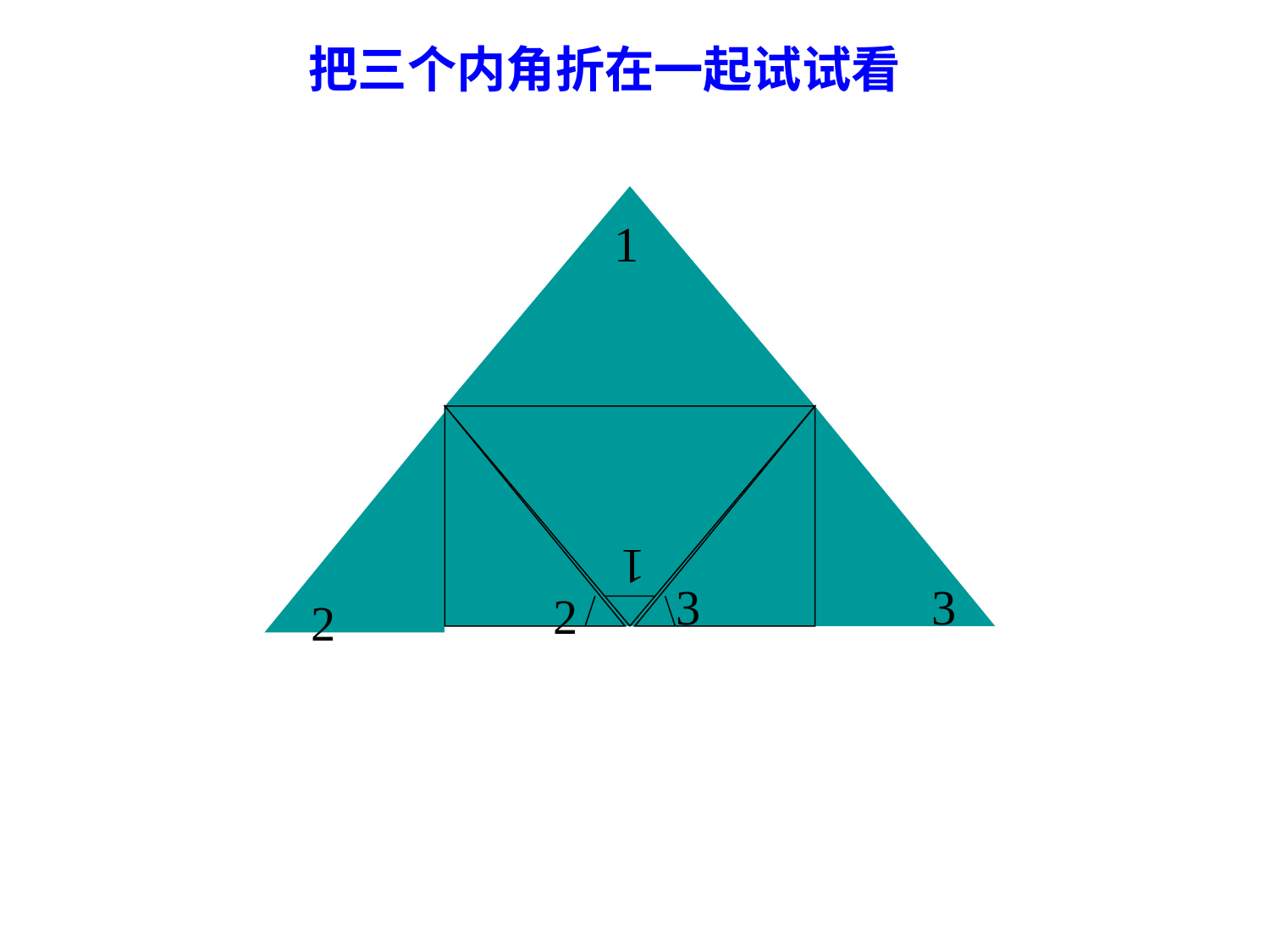

把三个内角折在一起试试看

1

1

2

3

3

2